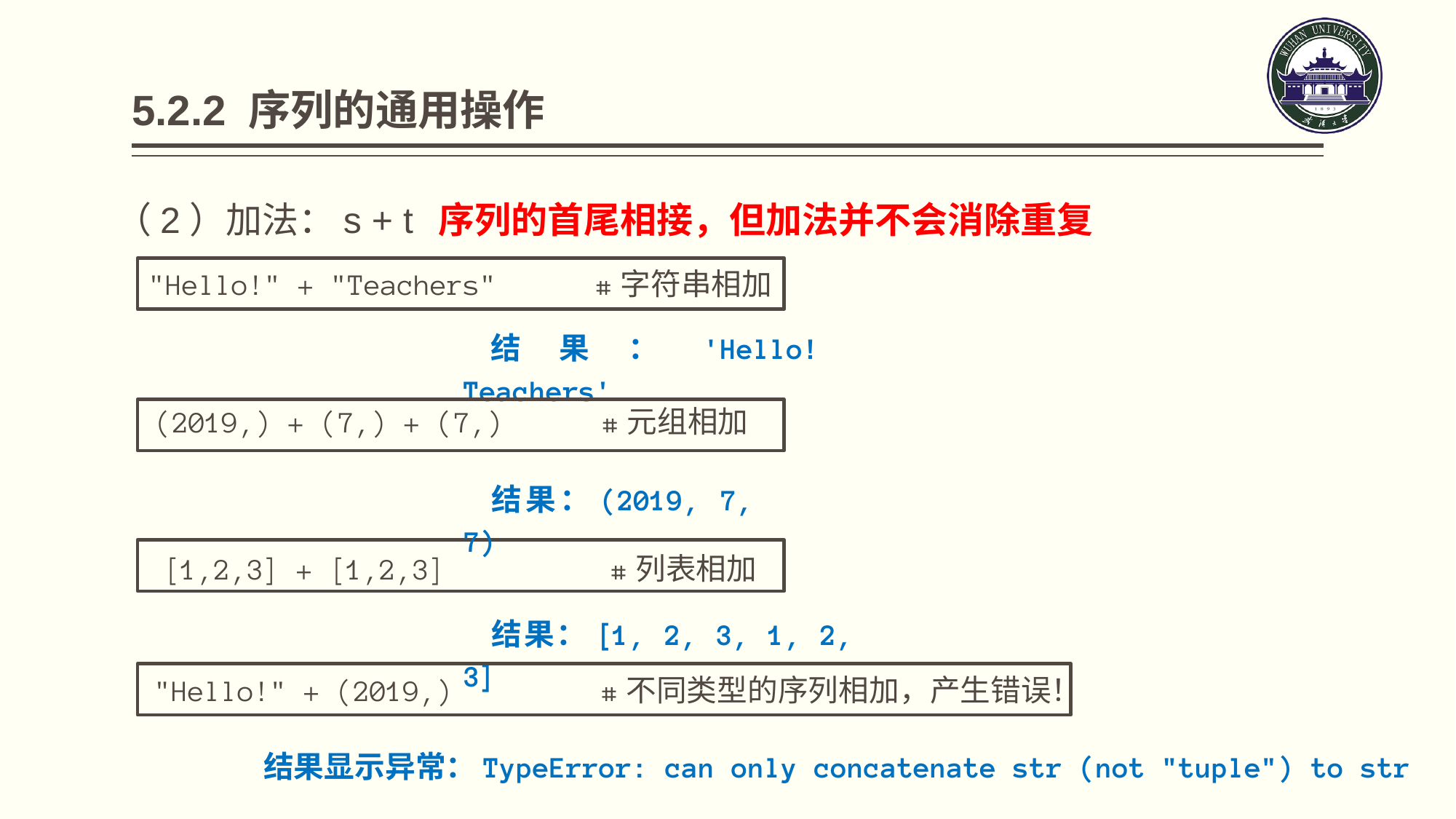

# 5.2.2 序列的通用操作
（2）加法：s + t 序列的首尾相接，但加法并不会消除重复

"Hello!" + "Teachers"      #字符串相加
结果：'Hello!Teachers'
(2019,) + (7,) + (7,)      #元组相加

结果：(2019, 7, 7)

[1,2,3] + [1,2,3]          #列表相加
结果：[1, 2, 3, 1, 2, 3]

"Hello!" + (2019,)         #不同类型的序列相加，产生错误！
结果显示异常：TypeError: can only concatenate str (not "tuple") to str